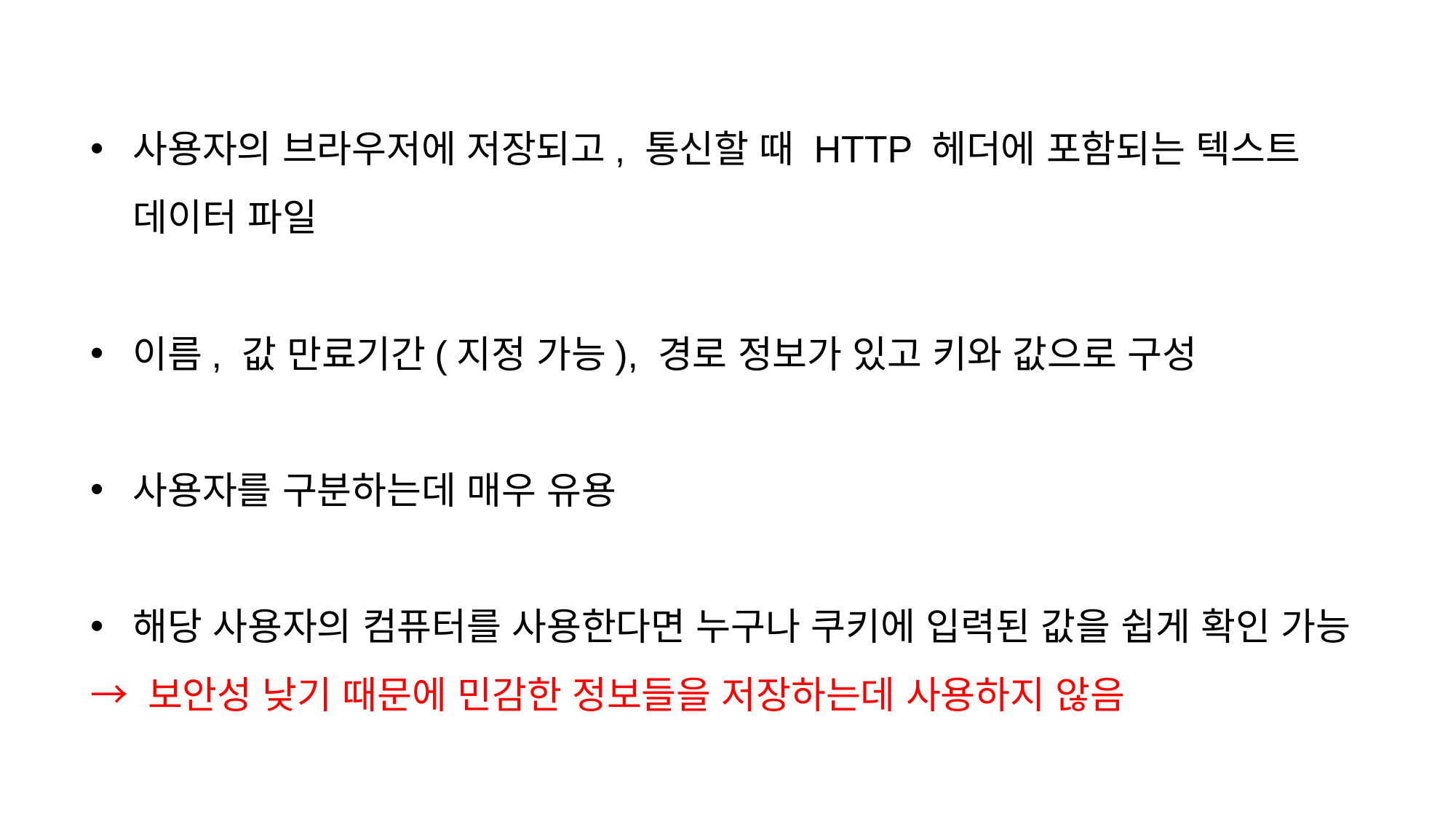

사용자의 브라우저에 저장되고, 통신할 때 HTTP 헤더에 포함되는 텍스트 데이터 파일

이름, 값 만료기간(지정 가능), 경로 정보가 있고 키와 값으로 구성

사용자를 구분하는데 매우 유용

해당 사용자의 컴퓨터를 사용한다면 누구나 쿠키에 입력된 값을 쉽게 확인 가능
→ 보안성 낮기 때문에 민감한 정보들을 저장하는데 사용하지 않음